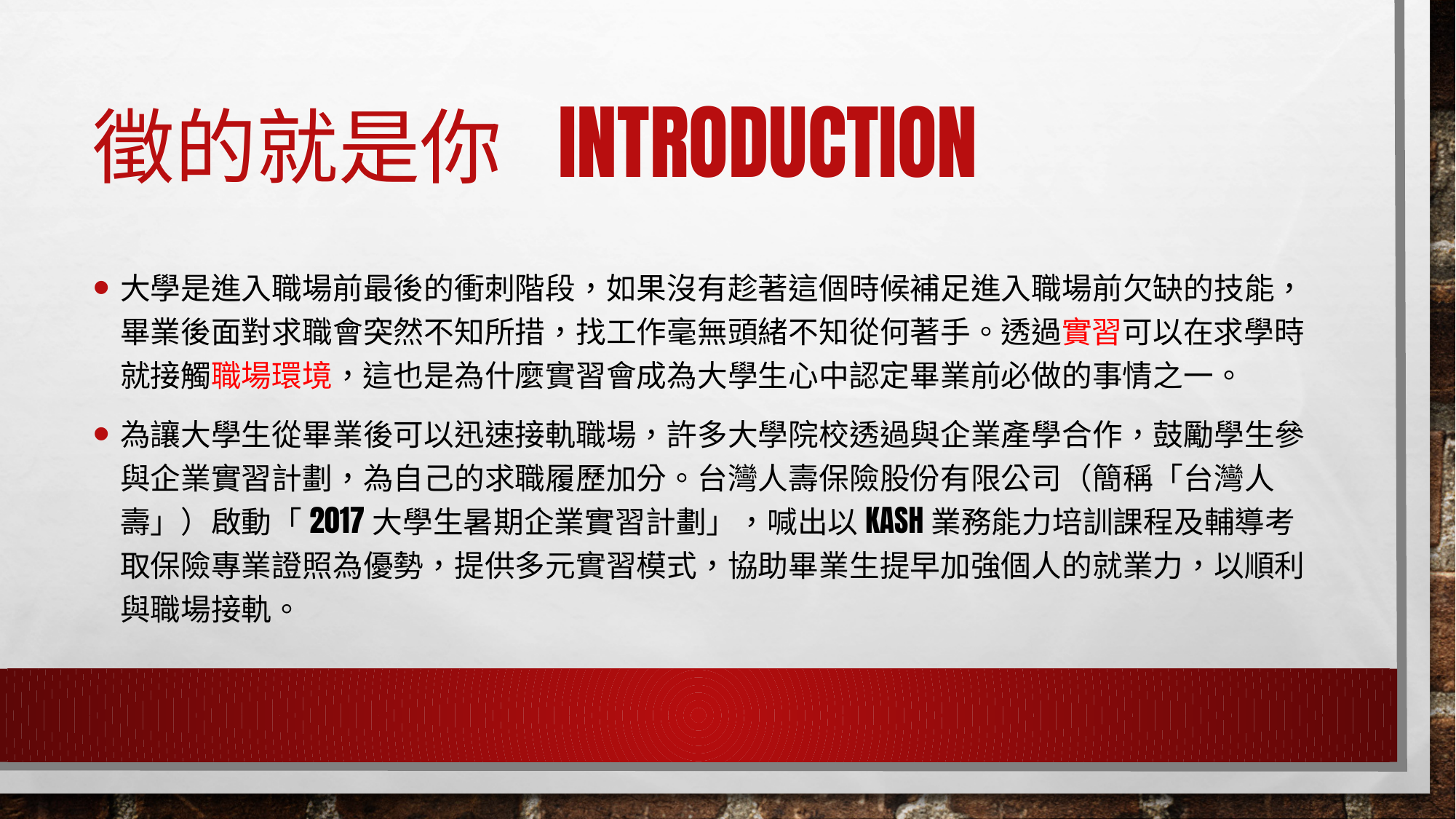

# 徵的就是你  Introduction
大學是進入職場前最後的衝刺階段，如果沒有趁著這個時候補足進入職場前欠缺的技能，畢業後面對求職會突然不知所措，找工作毫無頭緒不知從何著手。透過實習可以在求學時就接觸職場環境，這也是為什麼實習會成為大學生心中認定畢業前必做的事情之一。
為讓大學生從畢業後可以迅速接軌職場，許多大學院校透過與企業產學合作，鼓勵學生參與企業實習計劃，為自己的求職履歷加分。台灣人壽保險股份有限公司（簡稱「台灣人壽」）啟動「2017大學生暑期企業實習計劃」，喊出以KASH業務能力培訓課程及輔導考取保險專業證照為優勢，提供多元實習模式，協助畢業生提早加強個人的就業力，以順利與職場接軌。